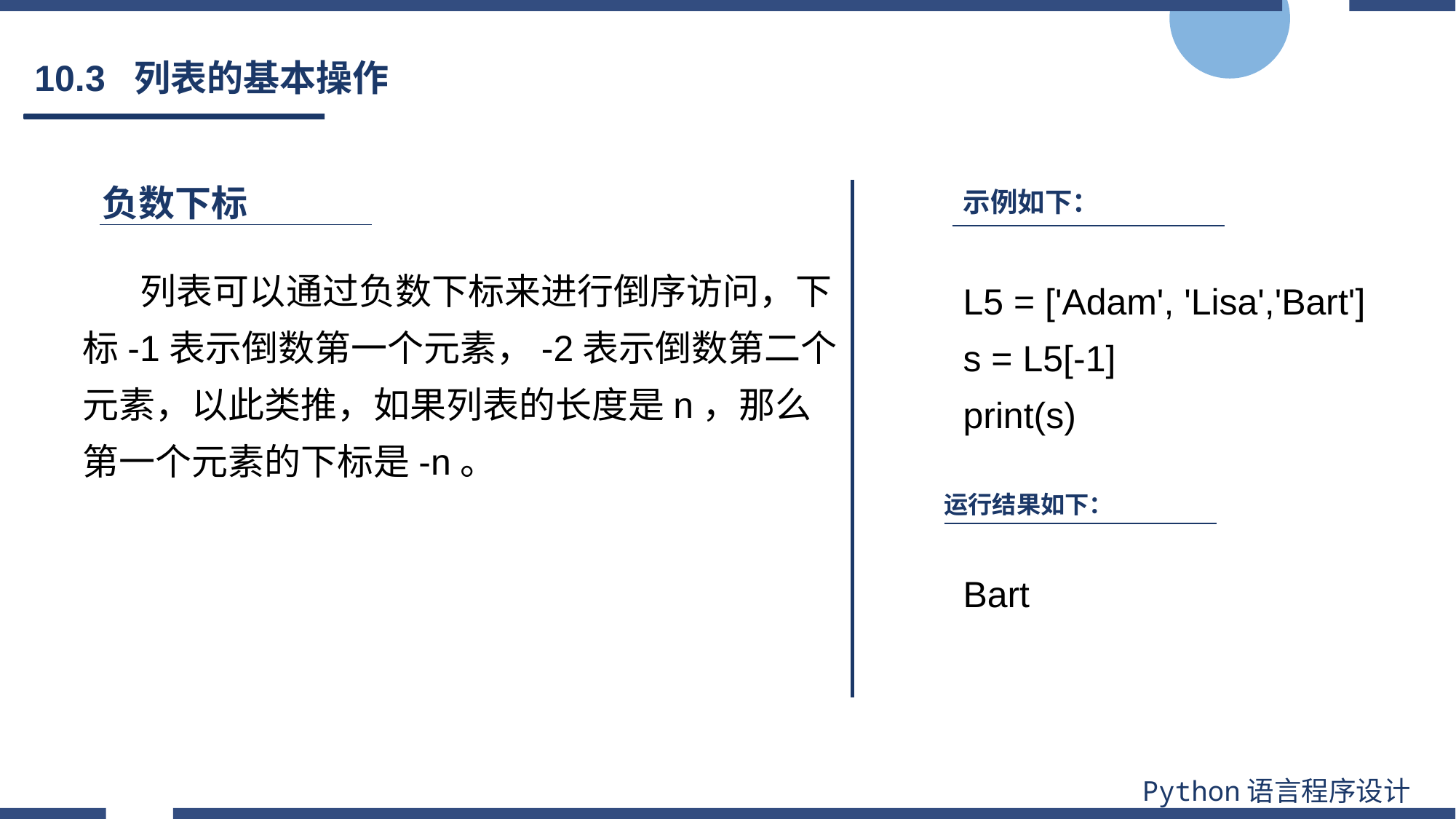

# 10.3  列表的基本操作
负数下标
示例如下：
      列表可以通过负数下标来进行倒序访问，下标-1表示倒数第一个元素，-2表示倒数第二个元素，以此类推，如果列表的长度是n，那么第一个元素的下标是-n。
L5 = ['Adam', 'Lisa','Bart']
s = L5[-1]
print(s)

运行结果如下：
Bart